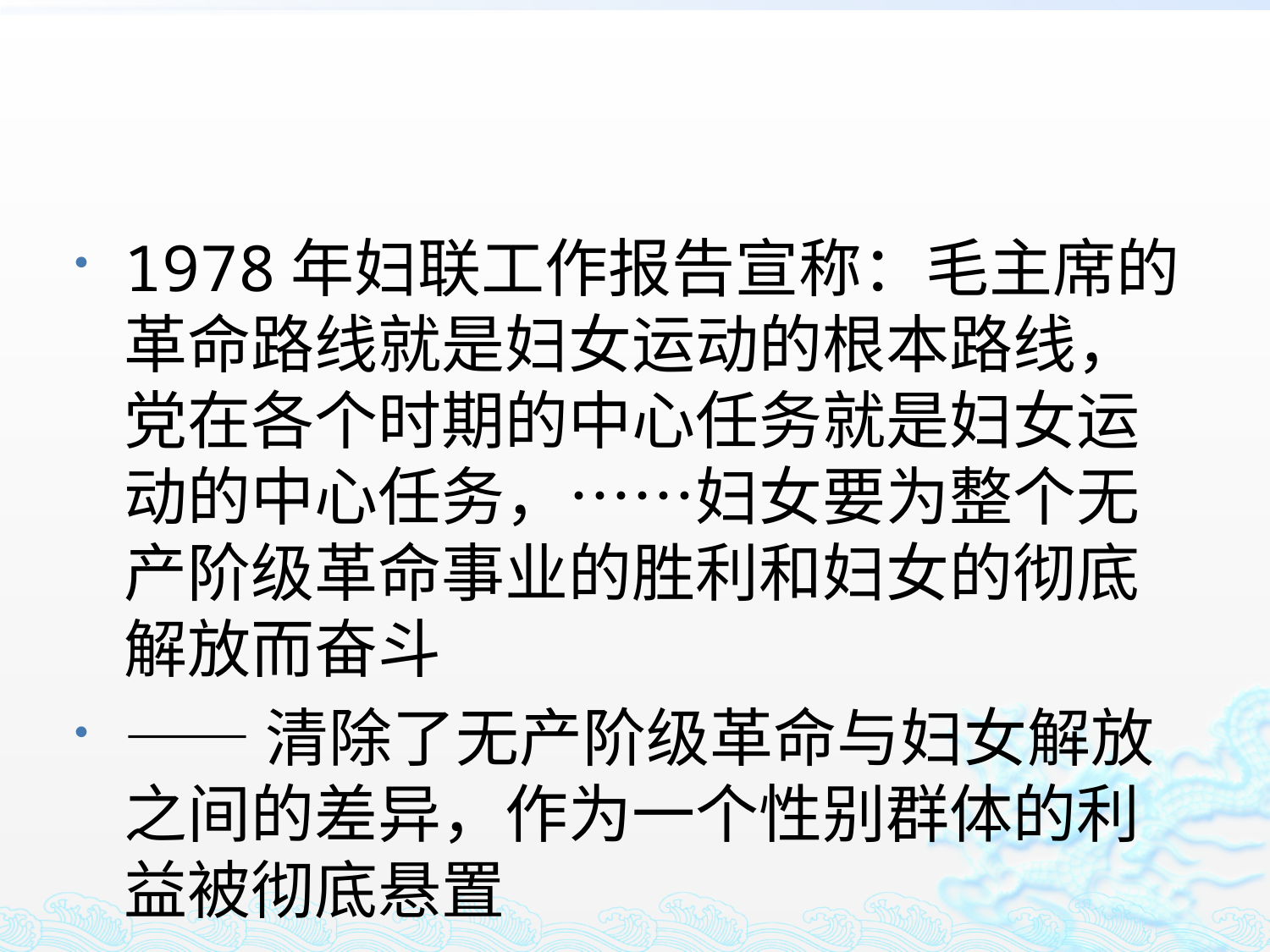

#
1978年妇联工作报告宣称：毛主席的革命路线就是妇女运动的根本路线，党在各个时期的中心任务就是妇女运动的中心任务，……妇女要为整个无产阶级革命事业的胜利和妇女的彻底解放而奋斗
——清除了无产阶级革命与妇女解放之间的差异，作为一个性别群体的利益被彻底悬置